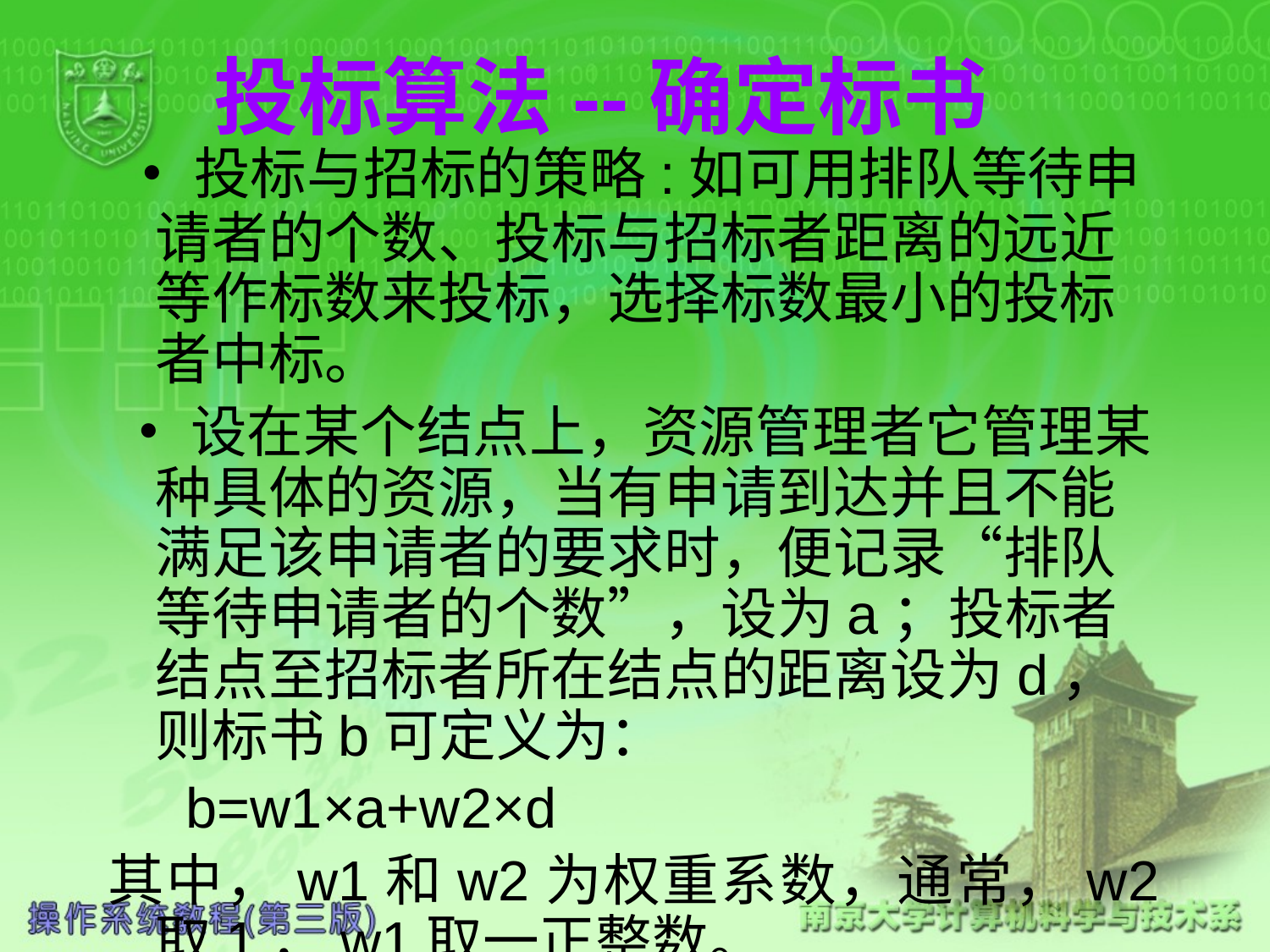

# 投标算法--确定标书
 •投标与招标的策略:如可用排队等待申请者的个数、投标与招标者距离的远近等作标数来投标，选择标数最小的投标者中标。
 •设在某个结点上，资源管理者它管理某种具体的资源，当有申请到达并且不能满足该申请者的要求时，便记录“排队等待申请者的个数”，设为a；投标者结点至招标者所在结点的距离设为d，则标书b可定义为：
     b=w1×a+w2×d
其中，w1和w2为权重系数，通常，w2取1，w1取一正整数。